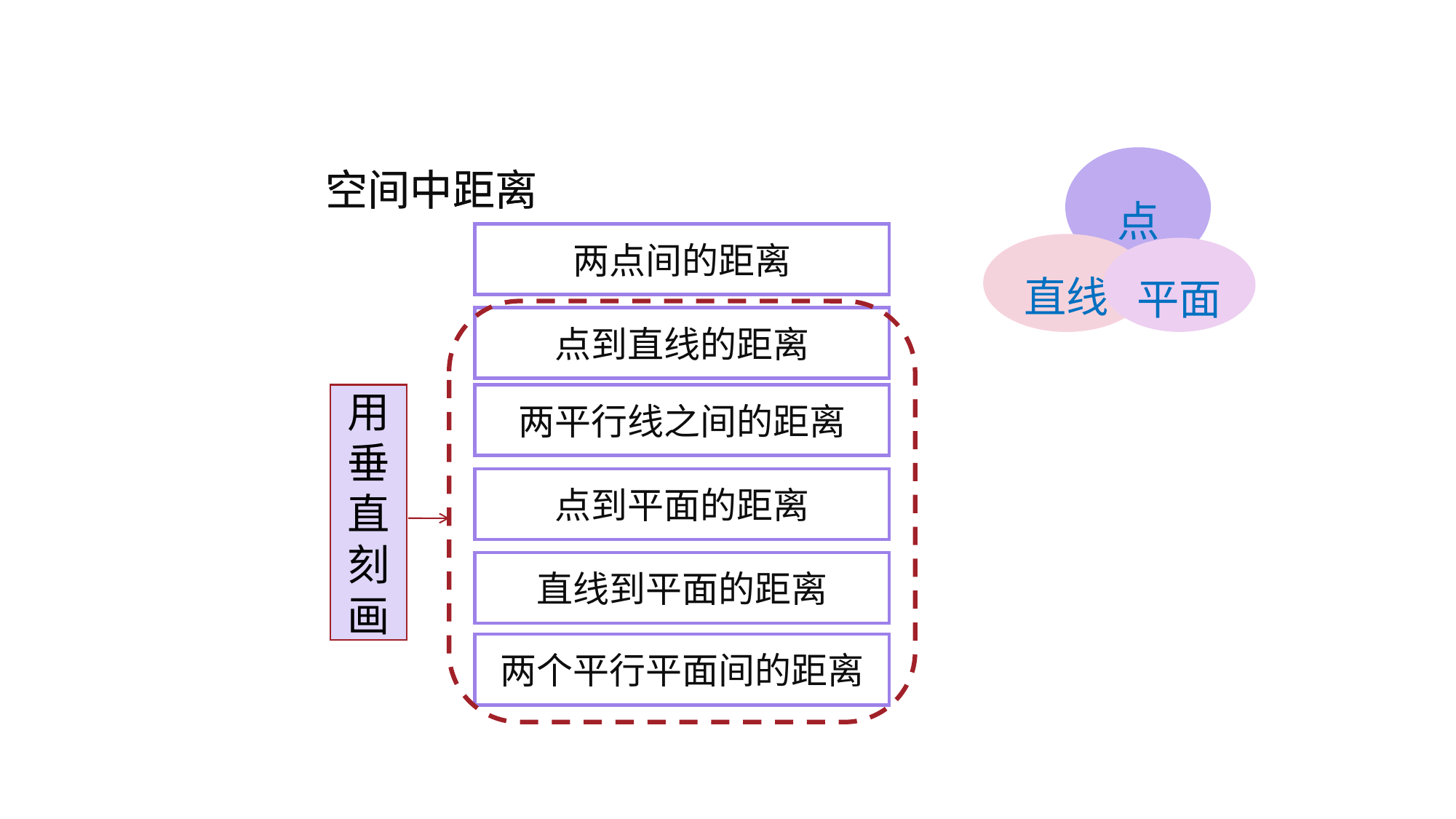

空间中距离
空间中距离
点
两点间的距离
直线
平面

点到直线的距离
用垂直刻画
两平行线之间的距离
点到平面的距离
直线到平面的距离
两个平行平面间的距离